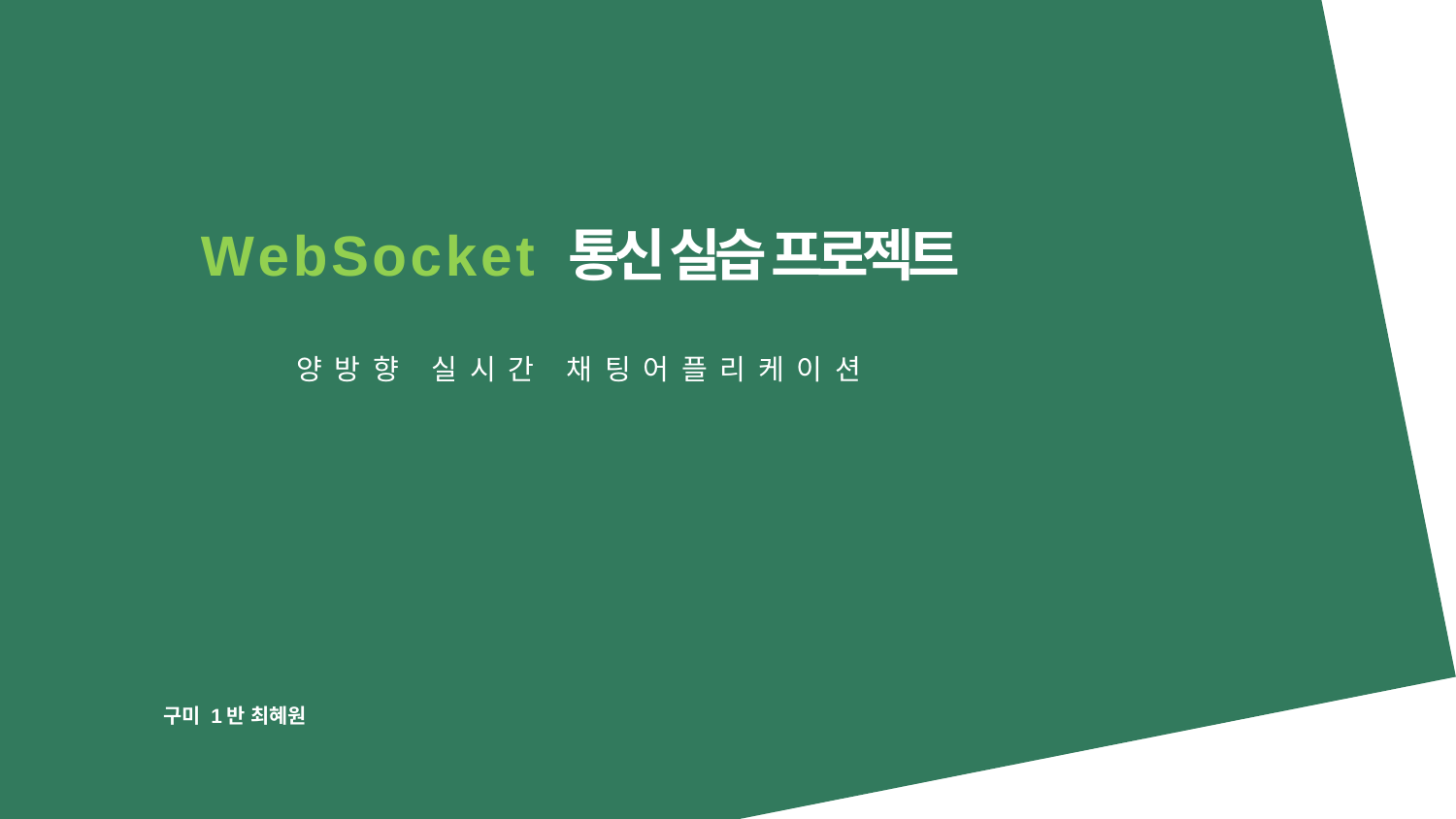

W e b S o c k e t  통신 실습 프로젝트
양방향 실시간 채팅어플리케이션
구미 1반 최혜원